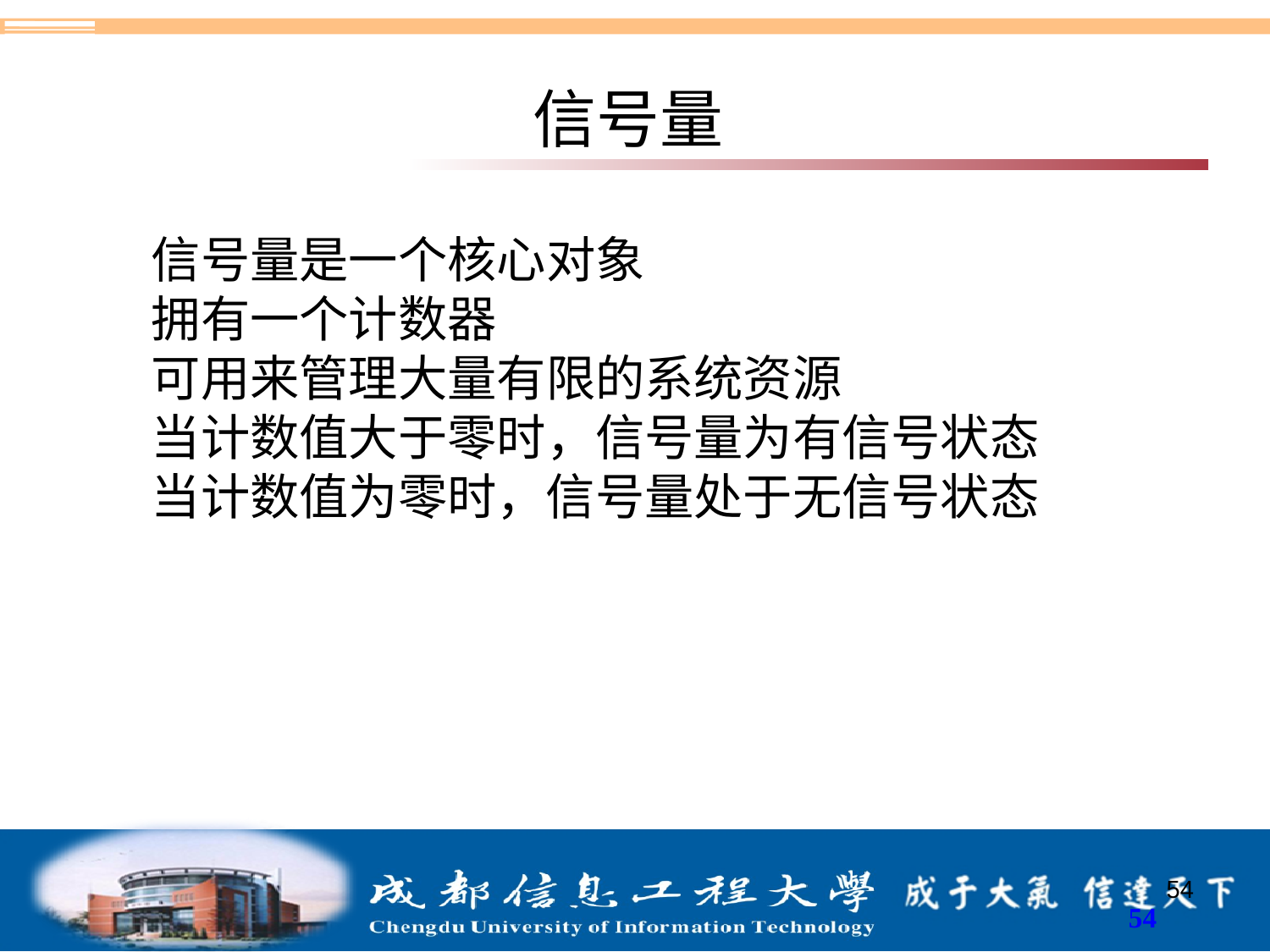

# 信号量
信号量是一个核心对象
拥有一个计数器
可用来管理大量有限的系统资源
当计数值大于零时，信号量为有信号状态
当计数值为零时，信号量处于无信号状态